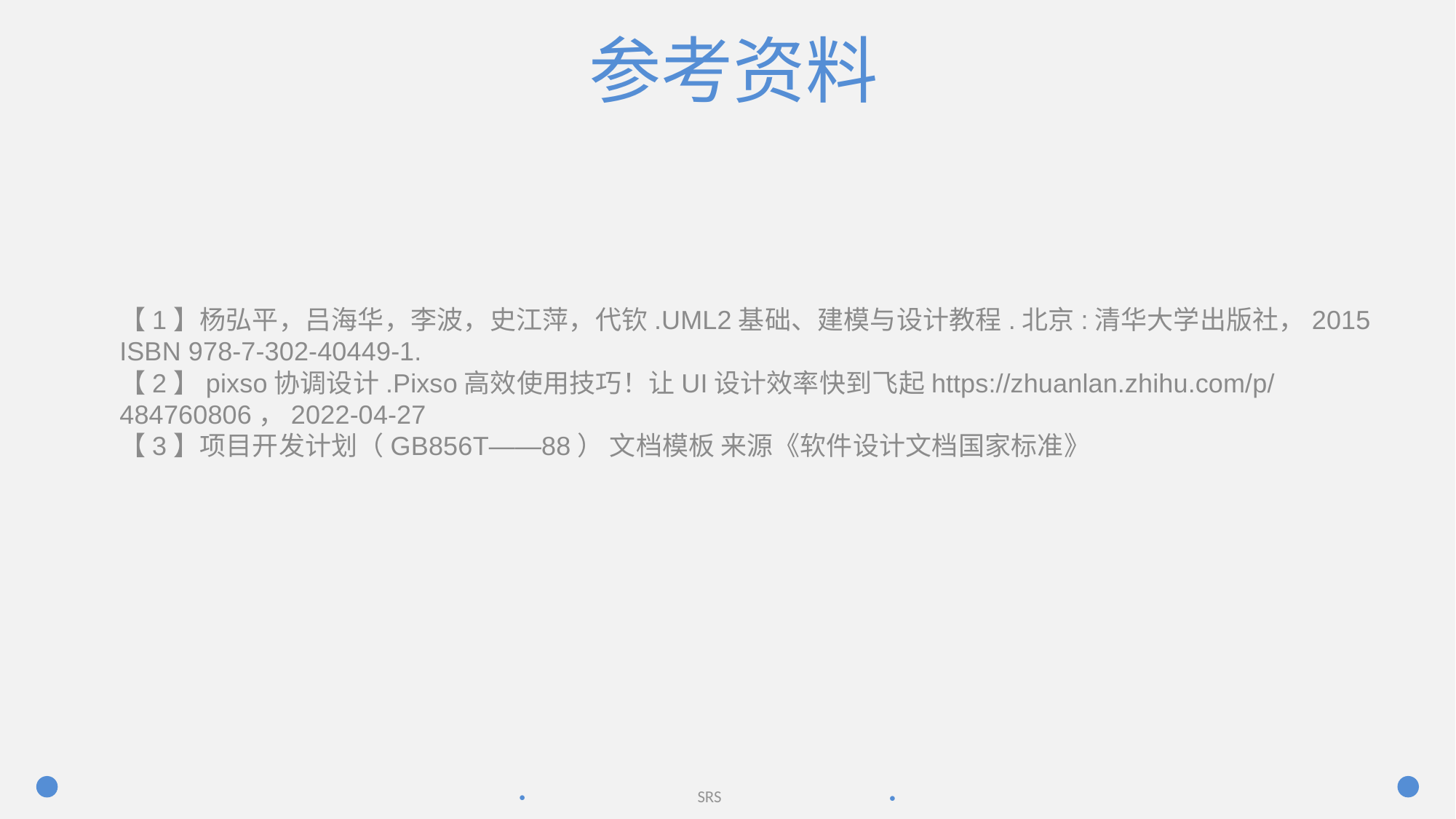

# 参考资料
【1】杨弘平，吕海华，李波，史江萍，代钦.UML2基础、建模与设计教程.北京:清华大学出版社，2015
ISBN 978-7-302-40449-1.
【2】pixso协调设计.Pixso高效使用技巧！让UI设计效率快到飞起https://zhuanlan.zhihu.com/p/484760806，2022-04-27
【3】项目开发计划（GB856T——88） 文档模板 来源《软件设计文档国家标准》